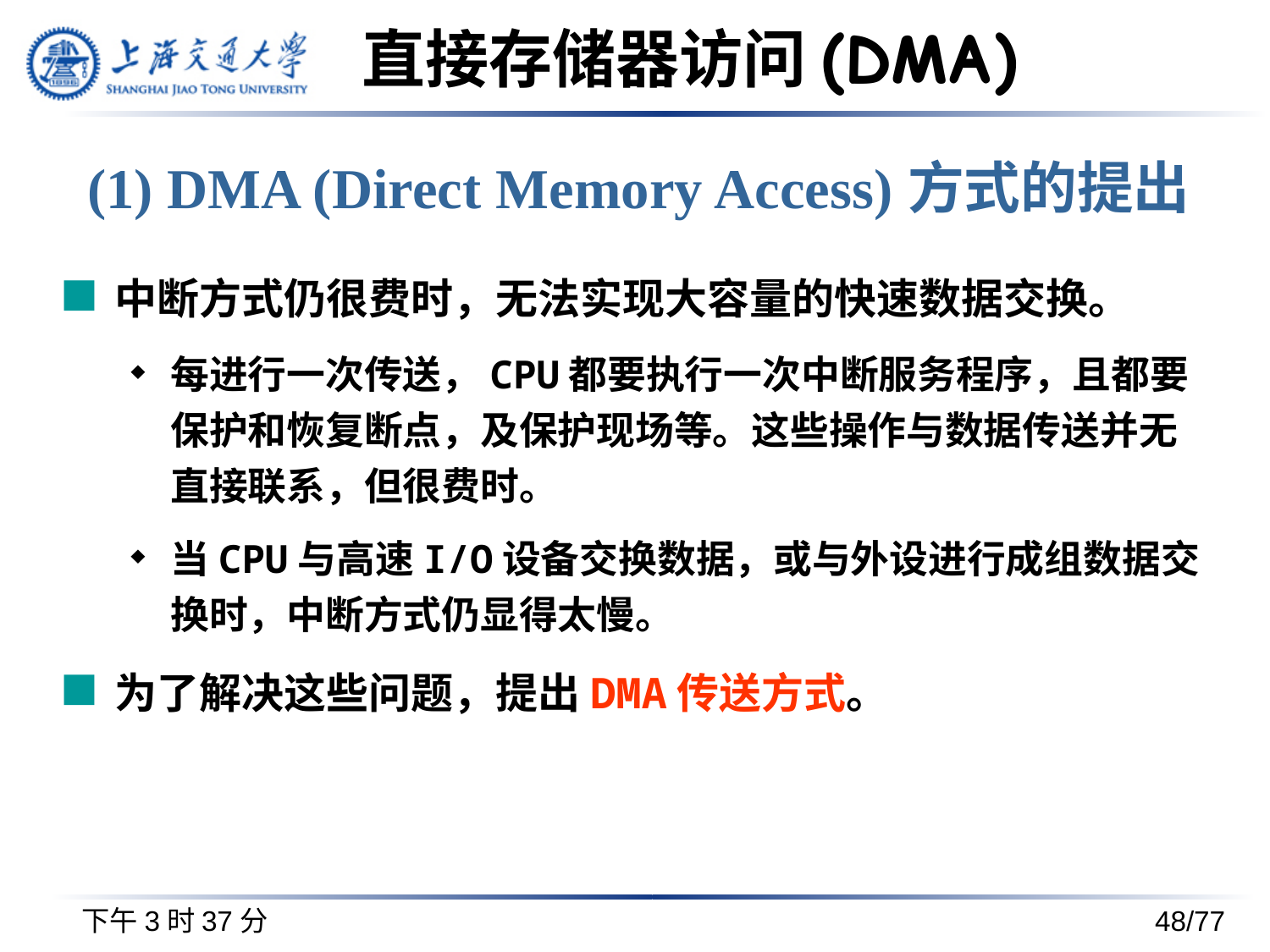

直接存储器访问(DMA)
(1) DMA (Direct Memory Access)方式的提出
中断方式仍很费时，无法实现大容量的快速数据交换。
每进行一次传送，CPU都要执行一次中断服务程序，且都要保护和恢复断点，及保护现场等。这些操作与数据传送并无直接联系，但很费时。
当CPU与高速I/O设备交换数据，或与外设进行成组数据交换时，中断方式仍显得太慢。
为了解决这些问题，提出DMA传送方式。
下午3时37分
48/77